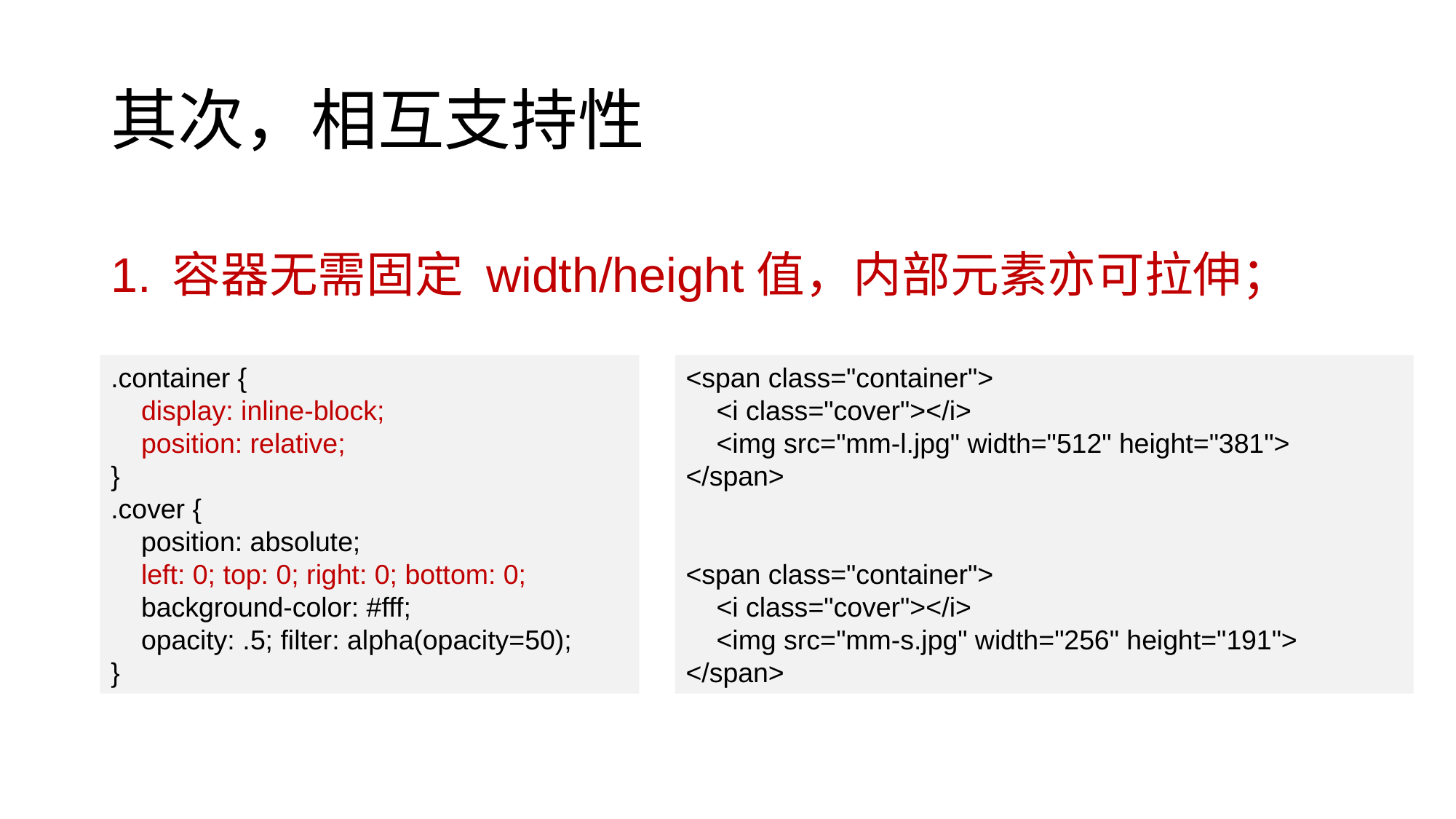

# 其次，相互支持性
容器无需固定 width/height值，内部元素亦可拉伸；
.container {
    display: inline-block;
    position: relative;
}
.cover {
    position: absolute;
    left: 0; top: 0; right: 0; bottom: 0;
    background-color: #fff;
    opacity: .5; filter: alpha(opacity=50);
}
<span class="container">
    <i class="cover"></i>
    <img src="mm-l.jpg" width="512" height="381">
</span>

<span class="container">
    <i class="cover"></i>
    <img src="mm-s.jpg" width="256" height="191">
</span>